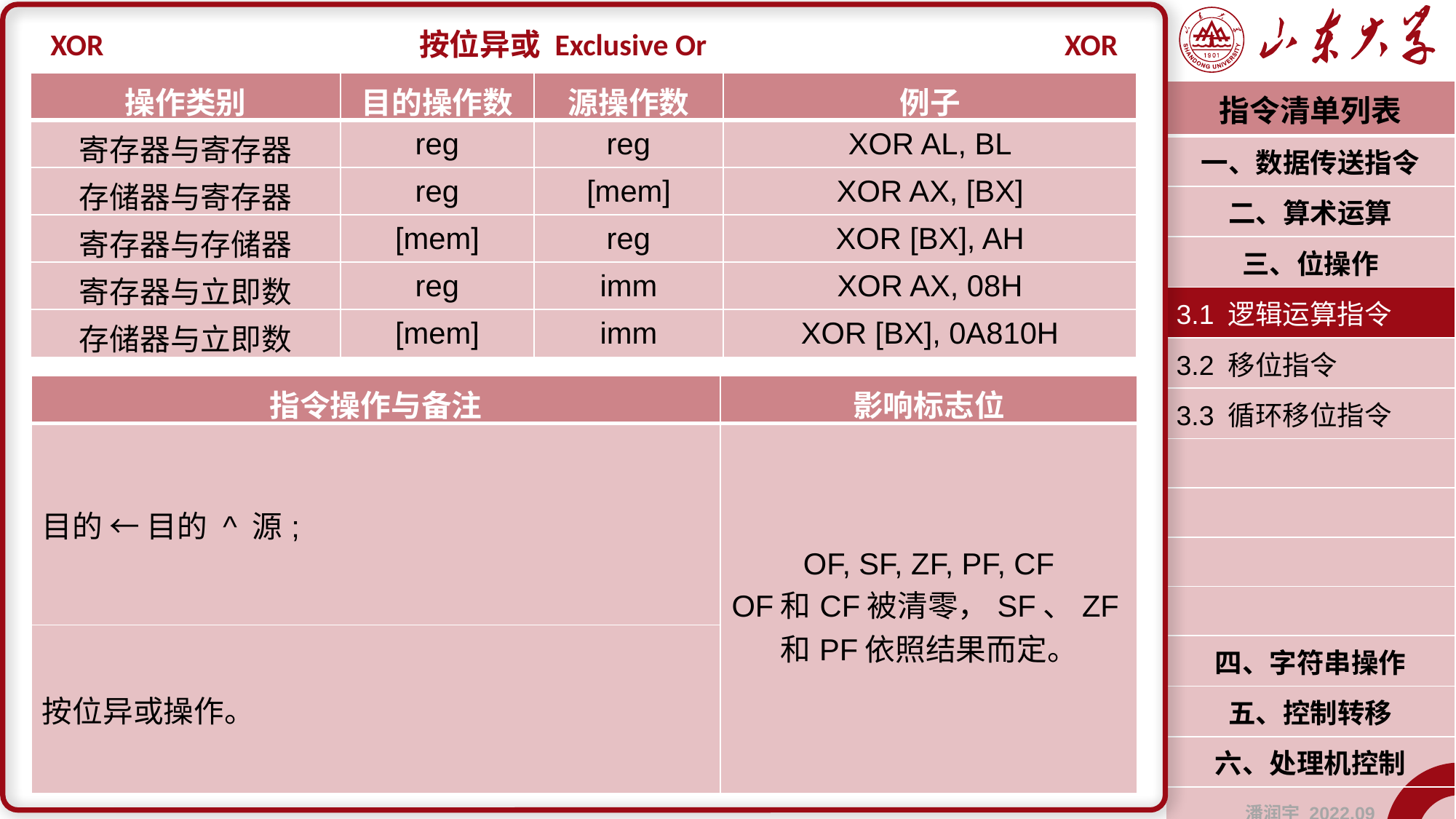

XOR
按位异或 Exclusive Or
XOR
| 操作类别 | 目的操作数 | 源操作数 | 例子 |
| --- | --- | --- | --- |
| 寄存器与寄存器 | reg | reg | XOR AL, BL |
| 存储器与寄存器 | reg | [mem] | XOR AX, [BX] |
| 寄存器与存储器 | [mem] | reg | XOR [BX], AH |
| 寄存器与立即数 | reg | imm | XOR AX, 08H |
| 存储器与立即数 | [mem] | imm | XOR [BX], 0A810H |
| 指令清单列表 |
| --- |
| 一、数据传送指令 |
| 二、算术运算 |
| 三、位操作 |
| 3.1 逻辑运算指令 |
| 3.2 移位指令 |
| 3.3 循环移位指令 |
|  |
|  |
|  |
|  |
| 四、字符串操作 |
| 五、控制转移 |
| 六、处理机控制 |
| 潘润宇 2022.09 |
| 指令操作与备注 | 影响标志位 |
| --- | --- |
| 目的 ← 目的 ^ 源; | OF, SF, ZF, PF, CF OF和CF被清零，SF、ZF和PF依照结果而定。 |
| 按位异或操作。 |  |